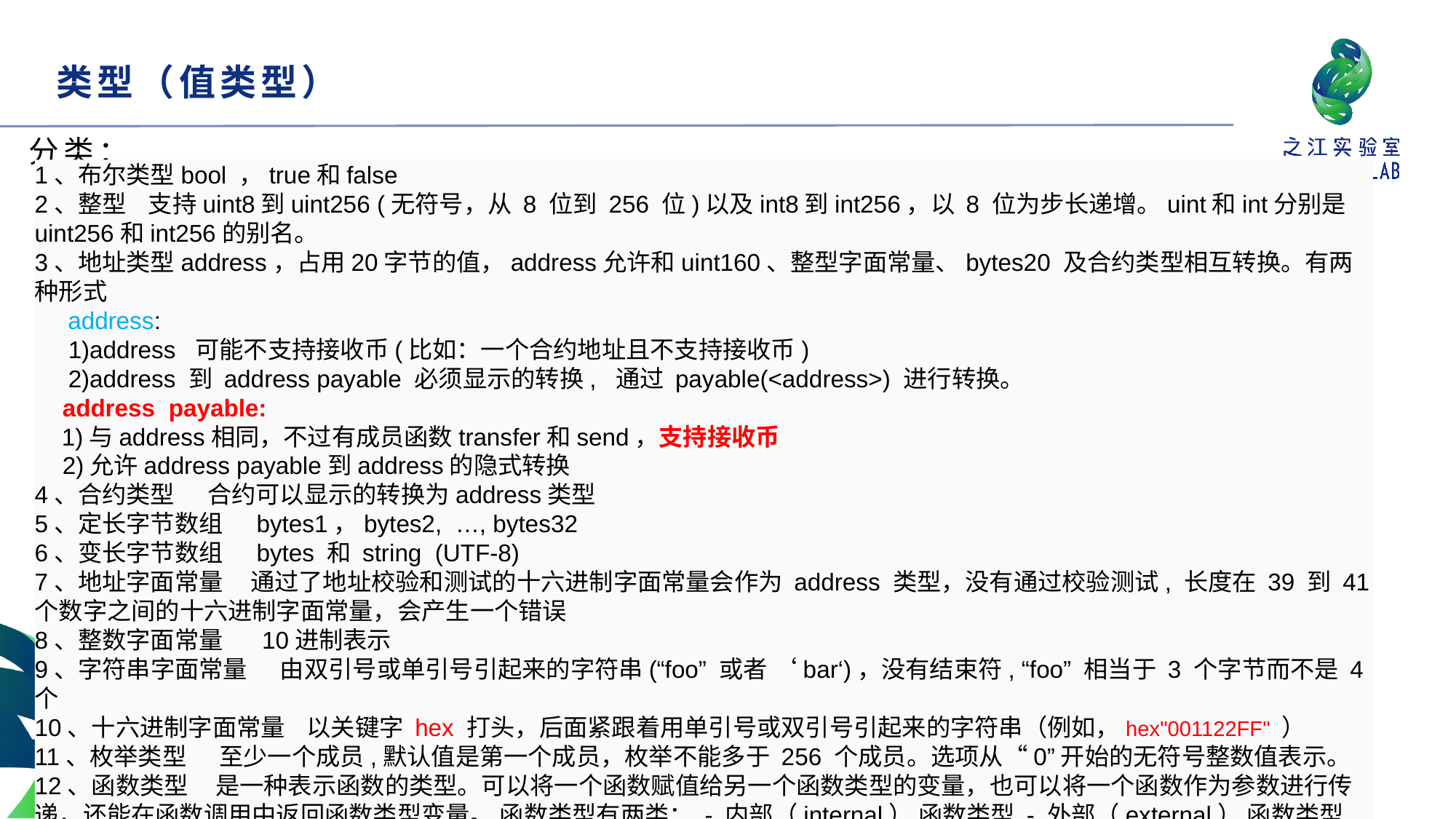

类型（值类型）

分类：
1、布尔类型bool ，true和false
2、整型    支持uint8到uint256 (无符号，从 8 位到 256 位)以及int8到int256，以 8 位为步长递增。uint和int分别是uint256和int256的别名。
3、地址类型address，占用20字节的值，address允许和uint160、整型字面常量、bytes20 及合约类型相互转换。有两种形式
     address:
     1)address  可能不支持接收币(比如：一个合约地址且不支持接收币)
     2)address 到 address payable 必须显示的转换,  通过 payable(<address>) 进行转换。
    address  payable:
    1)与address相同，不过有成员函数transfer和send，支持接收币
    2)允许address payable到address的隐式转换
4、合约类型      合约可以显示的转换为address类型
5、定长字节数组     bytes1，bytes2,  …, bytes32
6、变长字节数组     bytes 和 string  (UTF-8)
7、地址字面常量     通过了地址校验和测试的十六进制字面常量会作为 address 类型，没有通过校验测试, 长度在 39 到 41 个数字之间的十六进制字面常量，会产生一个错误
8、整数字面常量      10进制表示
9、字符串字面常量      由双引号或单引号引起来的字符串(“foo” 或者 ‘bar‘)，没有结束符, “foo” 相当于 3 个字节而不是 4 个
10、十六进制字面常量    以关键字 hex 打头，后面紧跟着用单引号或双引号引起来的字符串（例如，hex"001122FF" ）
11、枚举类型      至少一个成员,默认值是第一个成员，枚举不能多于 256 个成员。选项从“0”开始的无符号整数值表示。
12、函数类型     是一种表示函数的类型。可以将一个函数赋值给另一个函数类型的变量，也可以将一个函数作为参数进行传递，还能在函数调用中返回函数类型变量。 函数类型有两类： - 内部（internal） 函数类型 - 外部（external） 函数类型